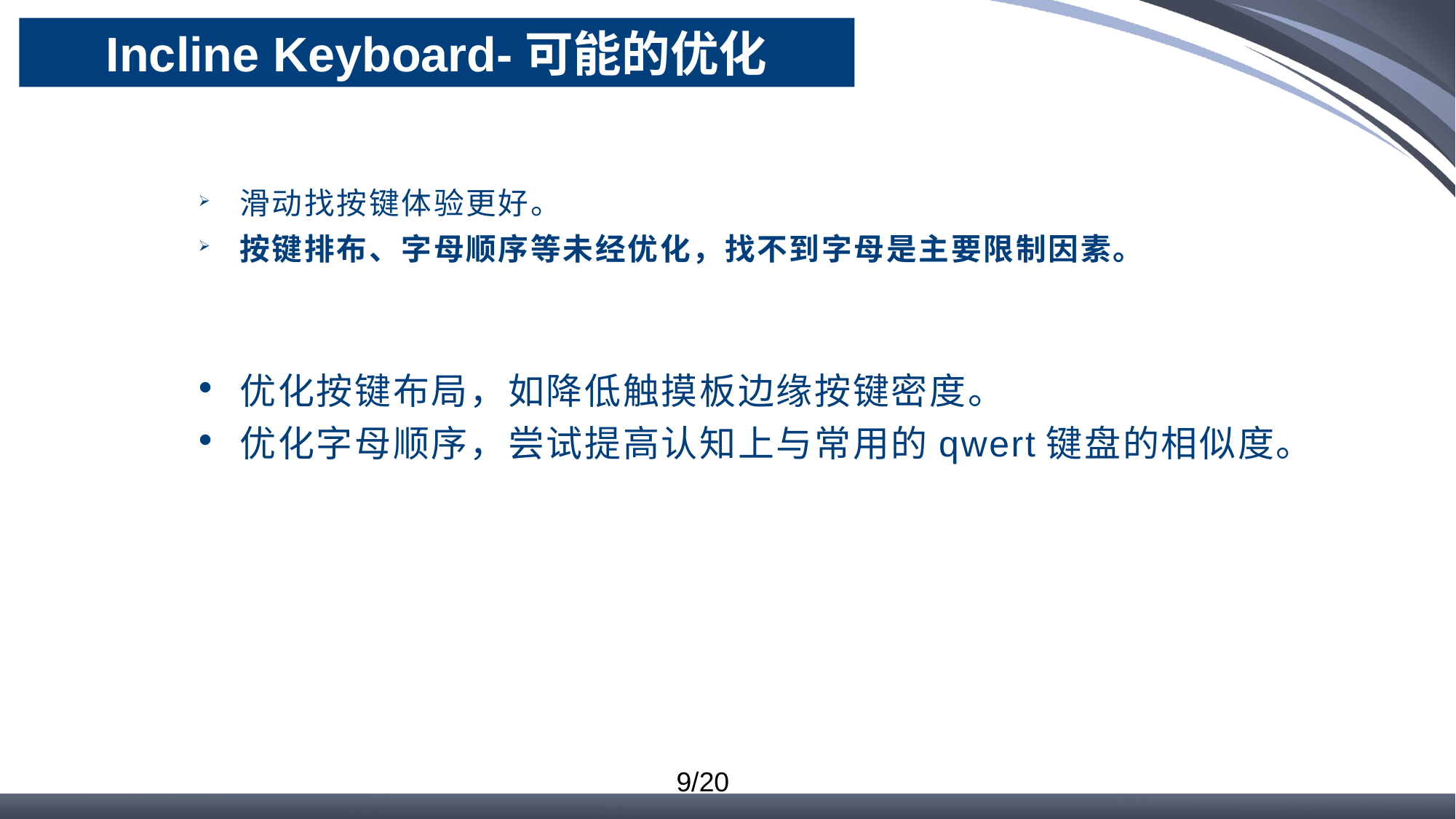

Incline Keyboard-可能的优化
滑动找按键体验更好。
按键排布、字母顺序等未经优化，找不到字母是主要限制因素。
优化按键布局，如降低触摸板边缘按键密度。
优化字母顺序，尝试提高认知上与常用的qwert键盘的相似度。
9/20